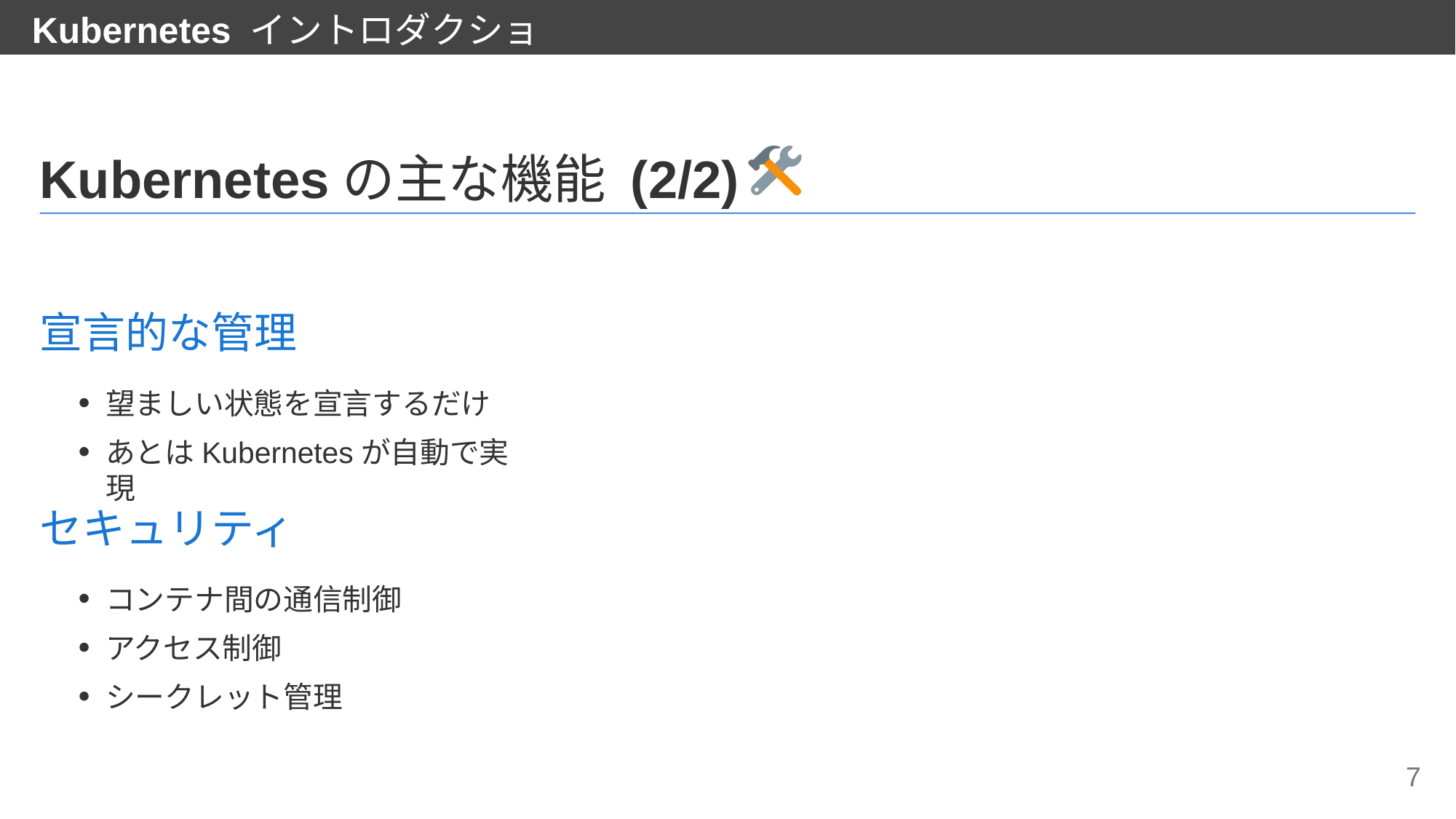

Kubernetes イントロダクション

Kubernetesの主な機能 (2/2)

宣⾔的な管理
望ましい状態を宣⾔するだけ

あとはKubernetesが⾃動で実現

セキュリティ
コンテナ間の通信制御

アクセス制御

シークレット管理

7